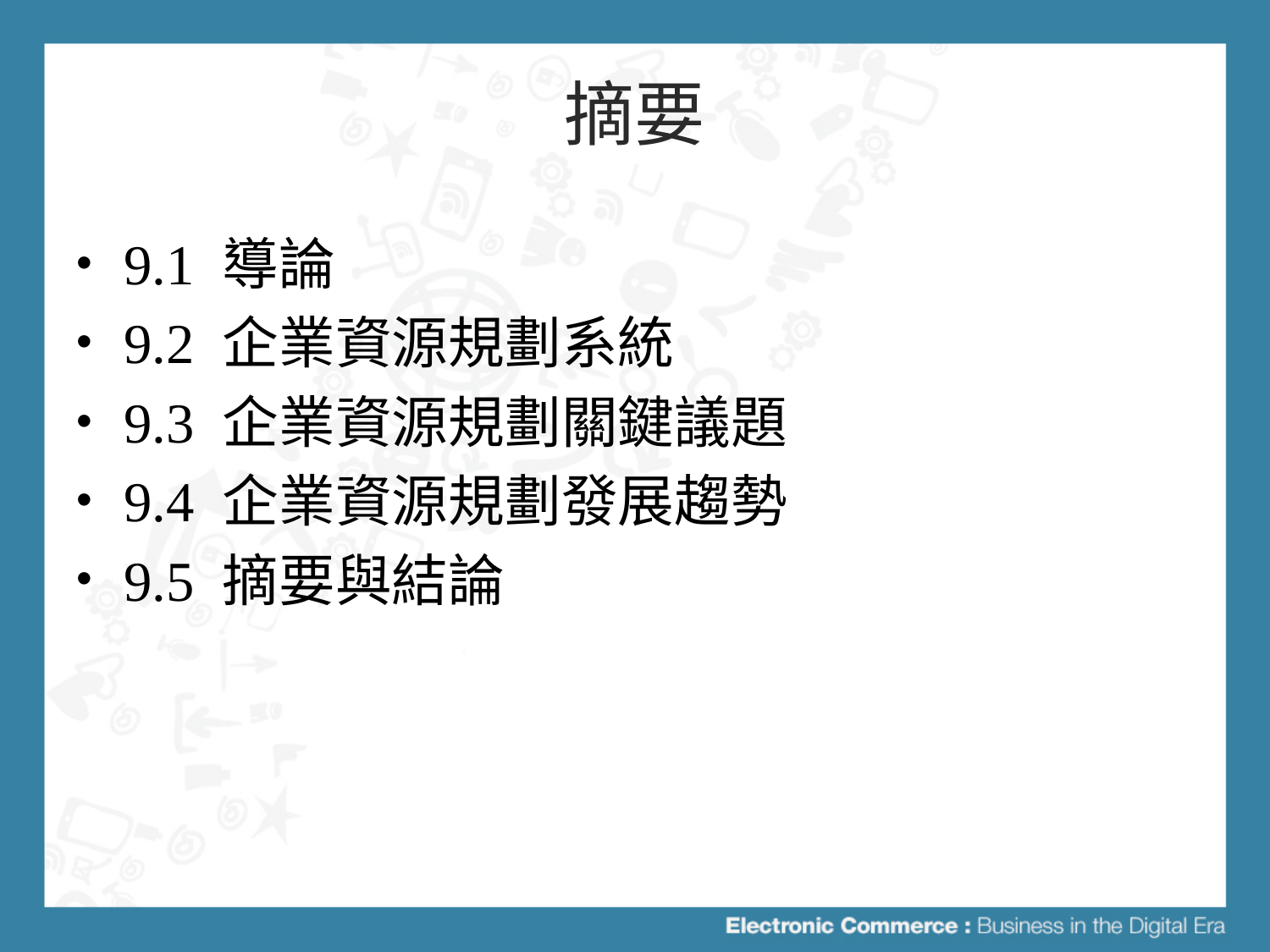

# 摘要
9.1 導論
9.2 企業資源規劃系統
9.3 企業資源規劃關鍵議題
9.4 企業資源規劃發展趨勢
9.5 摘要與結論